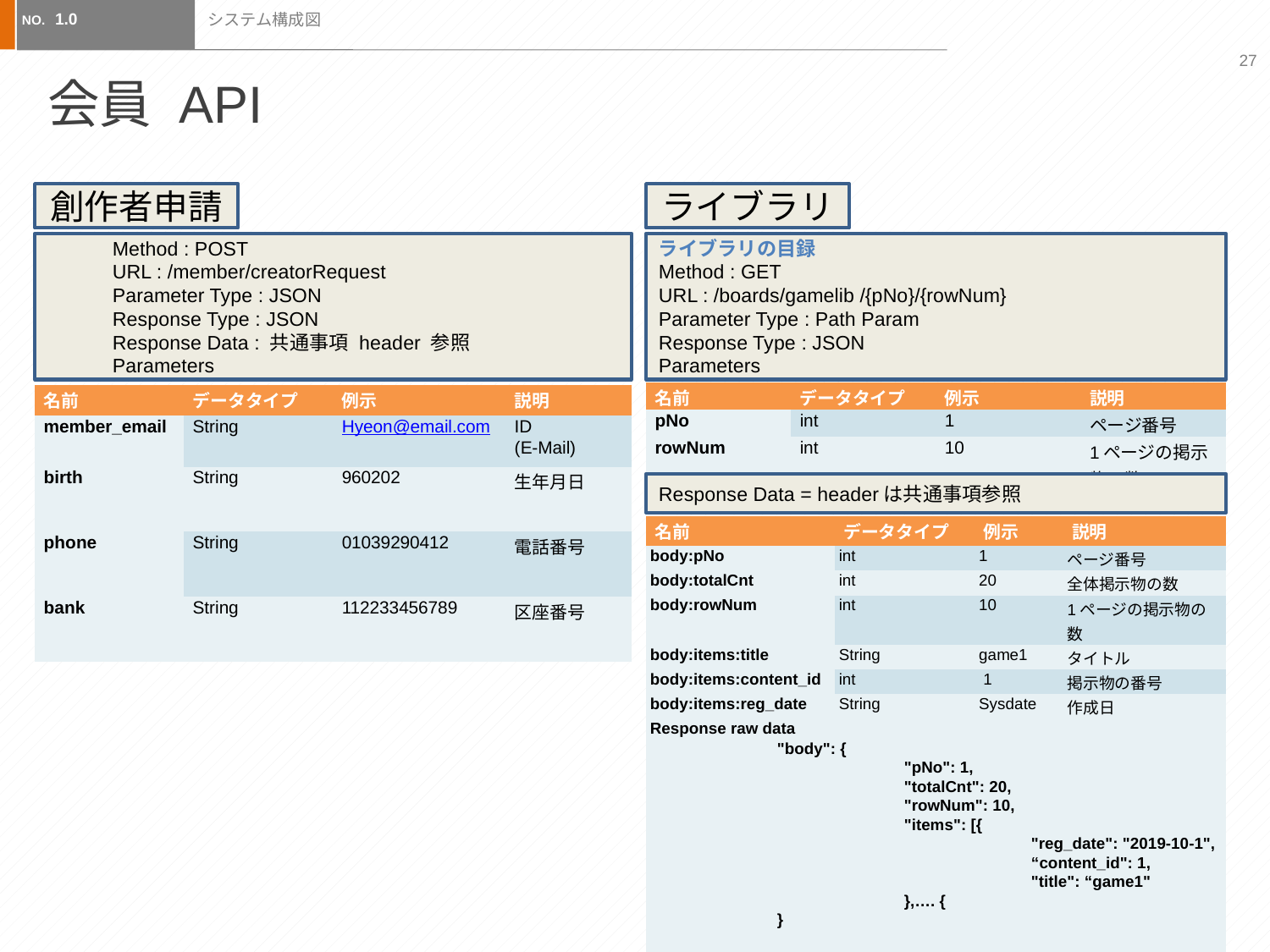

1.0
# システム構成図
27
会員 API
創作者申請
ライブラリ
Method : POST
URL : /member/creatorRequest
Parameter Type : JSON
Response Type : JSON
Response Data : 共通事項 header 参照
Parameters
ライブラリの目録
Method : GET
URL : /boards/gamelib /{pNo}/{rowNum}
Parameter Type : Path Param
Response Type : JSON
Parameters
| 名前 | データタイプ | 例示 | 説明 |
| --- | --- | --- | --- |
| pNo | int | 1 | ページ番号 |
| rowNum | int | 10 | 1ページの掲示物の数 |
| 名前 | データタイプ | 例示 | 説明 |
| --- | --- | --- | --- |
| member\_email | String | Hyeon@email.com | ID (E-Mail) |
| birth | String | 960202 | 生年月日 |
| phone | String | 01039290412 | 電話番号 |
| bank | String | 112233456789 | 区座番号 |
Response Data = headerは共通事項参照
| 名前 | データタイプ | 例示 | 説明 |
| --- | --- | --- | --- |
| body:pNo | int | 1 | ページ番号 |
| body:totalCnt | int | 20 | 全体掲示物の数 |
| body:rowNum | int | 10 | 1ページの掲示物の数 |
| body:items:title | String | game1 | タイトル |
| body:items:content\_id | int | 1 | 掲示物の番号 |
| body:items:reg\_date | String | Sysdate | 作成日 |
| Response raw data |  |  |  |
| "body": { "pNo": 1, "totalCnt": 20, "rowNum": 10, "items": [{ "reg\_date": "2019-10-1", “content\_id": 1, "title": “game1" },…. { } |  |  |  |